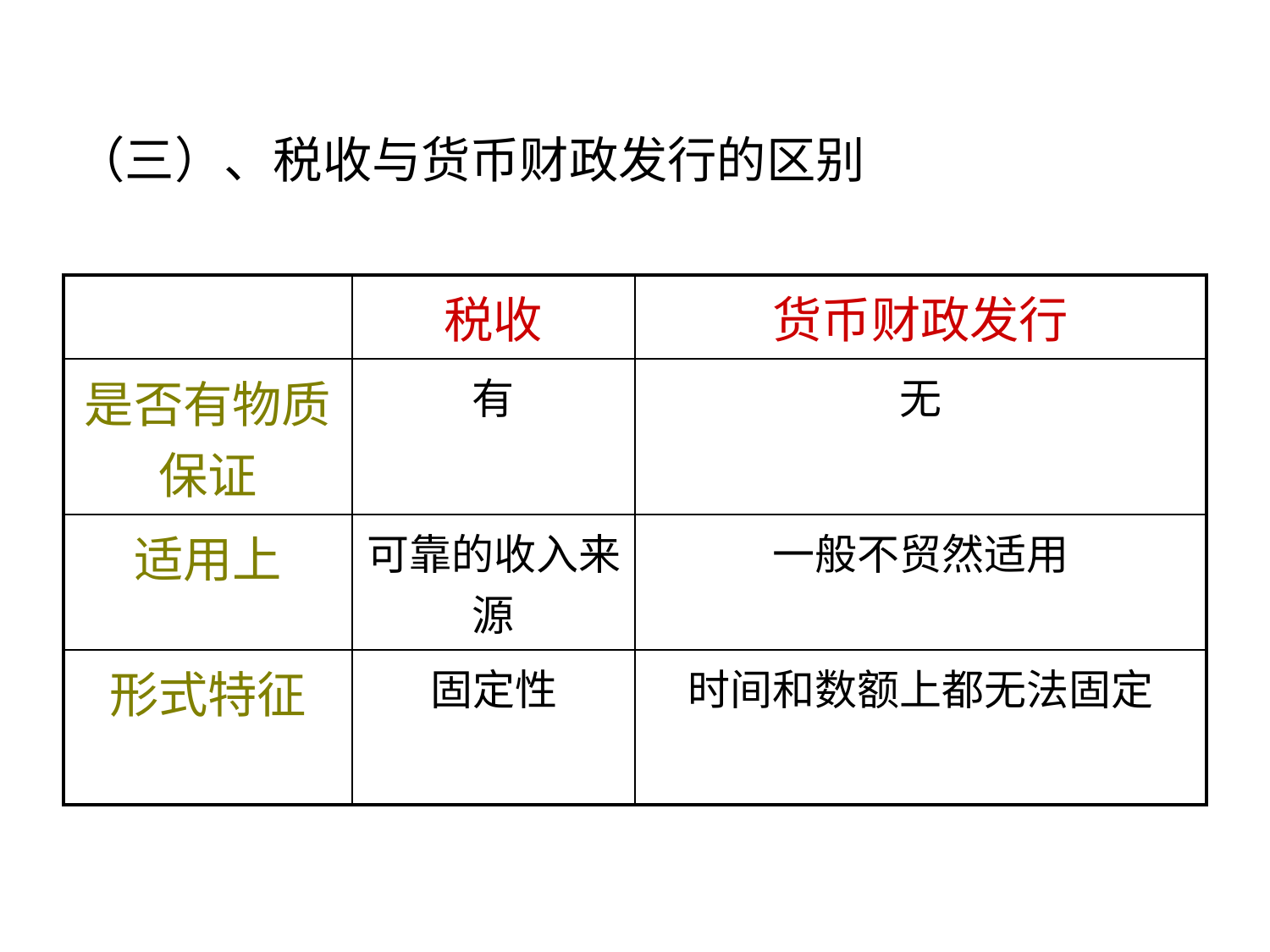

# （三）、税收与货币财政发行的区别
|  | 税收 | 货币财政发行 |
| --- | --- | --- |
| 是否有物质保证 | 有 | 无 |
| 适用上 | 可靠的收入来源 | 一般不贸然适用 |
| 形式特征 | 固定性 | 时间和数额上都无法固定 |